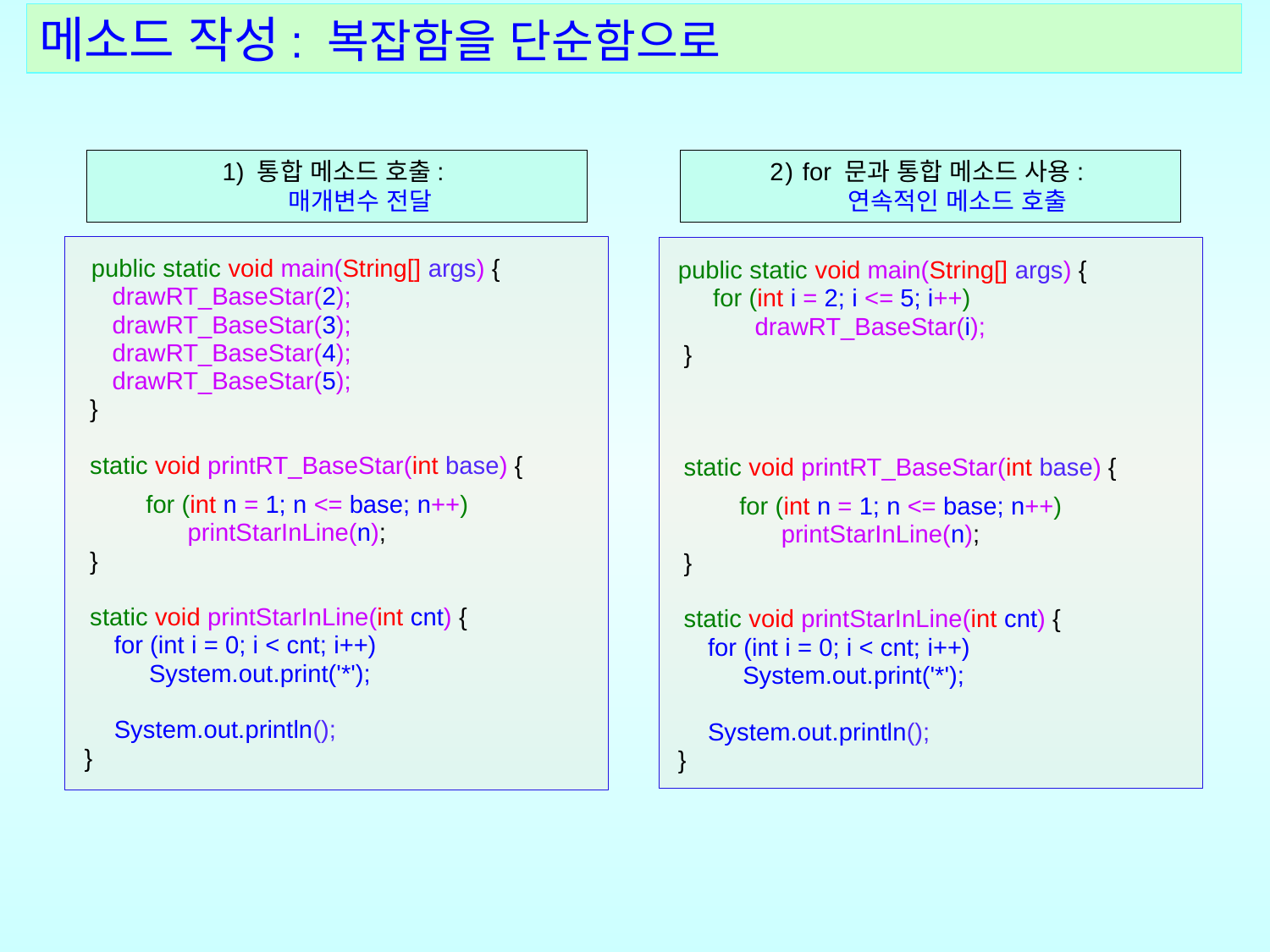

메소드 작성: 복잡함을 단순함으로
1) 통합 메소드 호출:
      매개변수 전달
2) for 문과 통합 메소드 사용:
       연속적인 메소드 호출
  public static void main(String[] args) {
     drawRT_BaseStar(2);
     drawRT_BaseStar(3);
     drawRT_BaseStar(4);
     drawRT_BaseStar(5);
}

static void printRT_BaseStar(int base) {
        for (int n = 1; n <= base; n++)
              printStarInLine(n);
}

static void printStarInLine(int cnt) {
    for (int i = 0; i < cnt; i++)
         System.out.print('*');

    System.out.println();
 }

 public static void main(String[] args) {
      for (int i = 2; i <= 5; i++)
            drawRT_BaseStar(i);
}

static void printRT_BaseStar(int base) {
        for (int n = 1; n <= base; n++)
              printStarInLine(n);
}

static void printStarInLine(int cnt) {
    for (int i = 0; i < cnt; i++)
         System.out.print('*');

    System.out.println();
 }